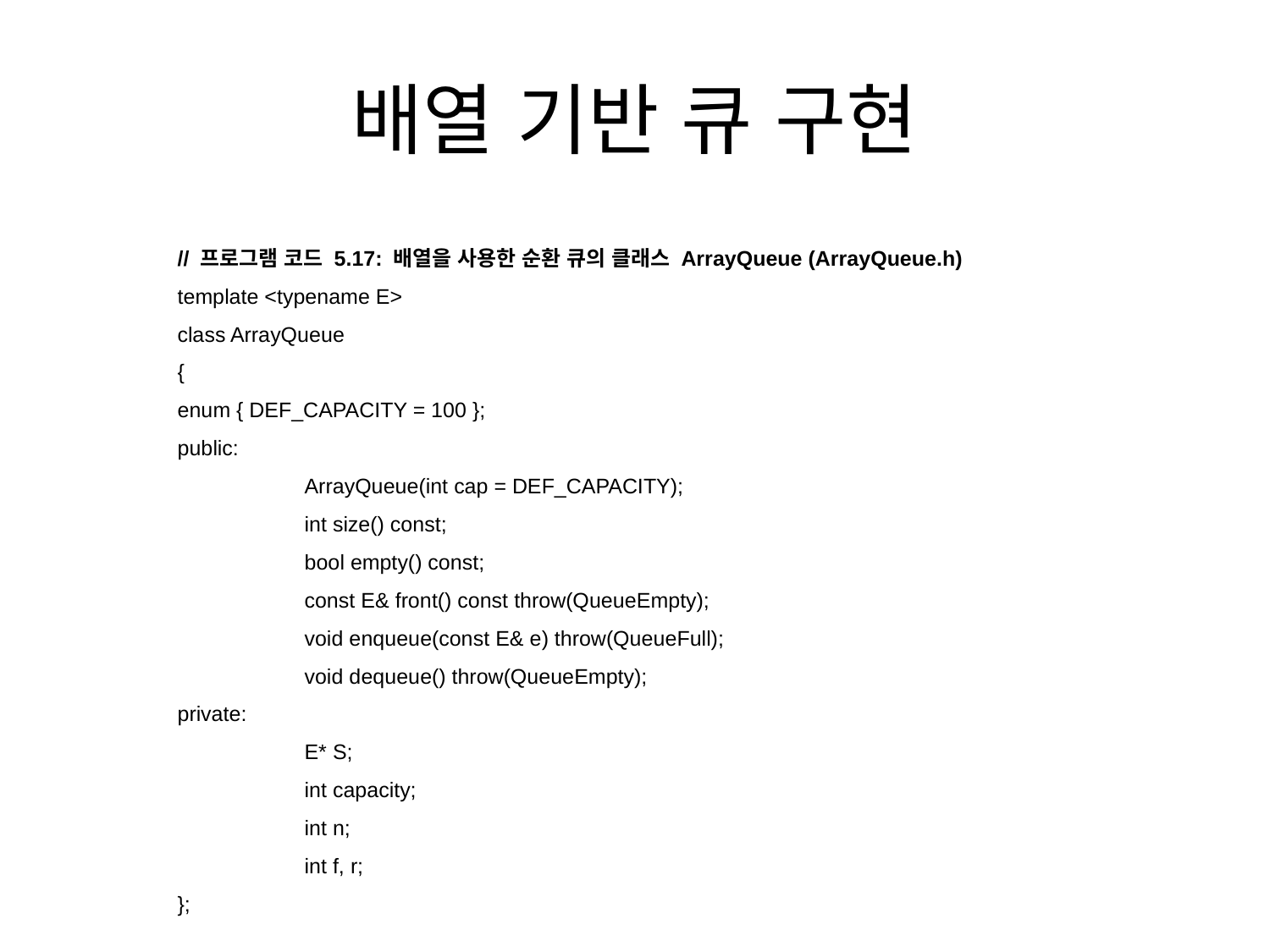

# 배열 기반 큐 구현
// 프로그램 코드 5.17: 배열을 사용한 순환 큐의 클래스 ArrayQueue (ArrayQueue.h)
template <typename E>
class ArrayQueue
{
enum { DEF_CAPACITY = 100 };
public:
	ArrayQueue(int cap = DEF_CAPACITY);
	int size() const;
	bool empty() const;
	const E& front() const throw(QueueEmpty);
	void enqueue(const E& e) throw(QueueFull);
	void dequeue() throw(QueueEmpty);
private:
	E* S;
	int capacity;
	int n;
	int f, r;
};